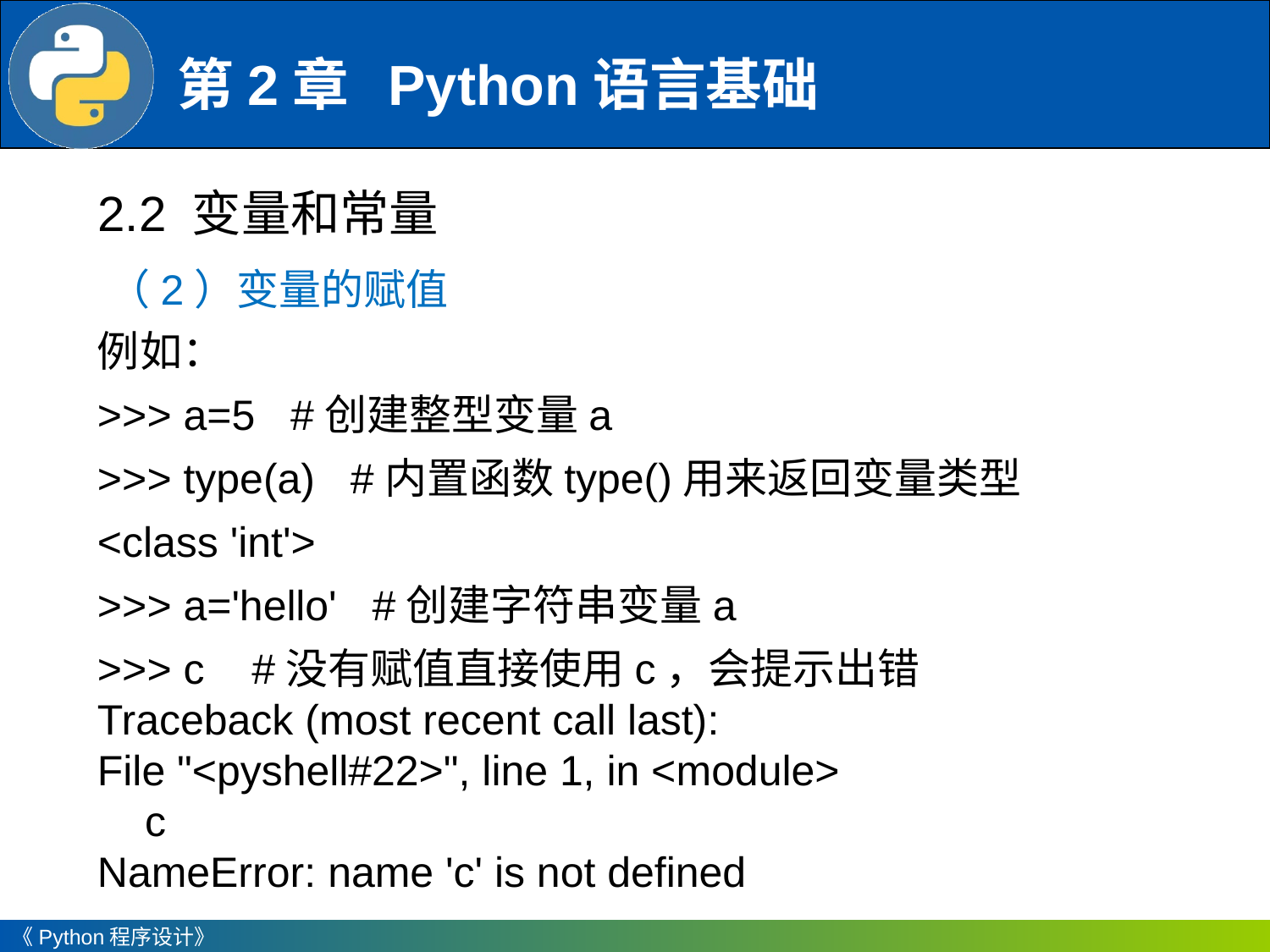

2.2 变量和常量
（2）变量的赋值
例如：
>>> a=5   #创建整型变量a
>>> type(a)   #内置函数type()用来返回变量类型
<class 'int'>
>>> a='hello'   #创建字符串变量a
>>> c    #没有赋值直接使用c，会提示出错
Traceback (most recent call last):
File "<pyshell#22>", line 1, in <module>
    c
NameError: name 'c' is not defined